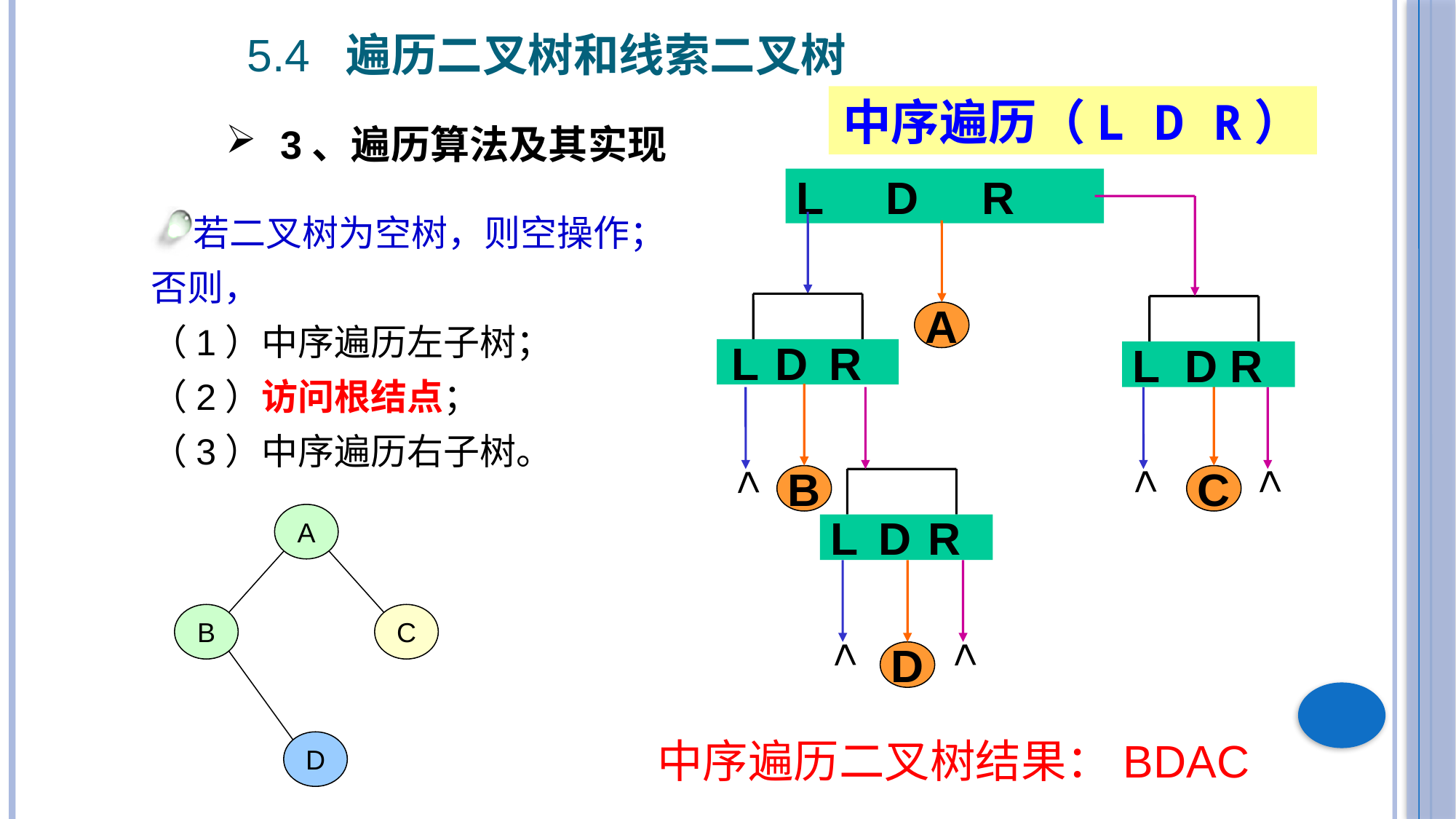

5.4  遍历二叉树和线索二叉树
中序遍历（L D R）
3、遍历算法及其实现
L     D     R

L  D R
若二叉树为空树，则空操作；否则，
（1）中序遍历左子树；
（2）访问根结点；
（3）中序遍历右子树。

 L  D   R

A

B

C

>

L   D  R

>

>
A
B
C
D

>

D

>
中序遍历二叉树结果：BDAC